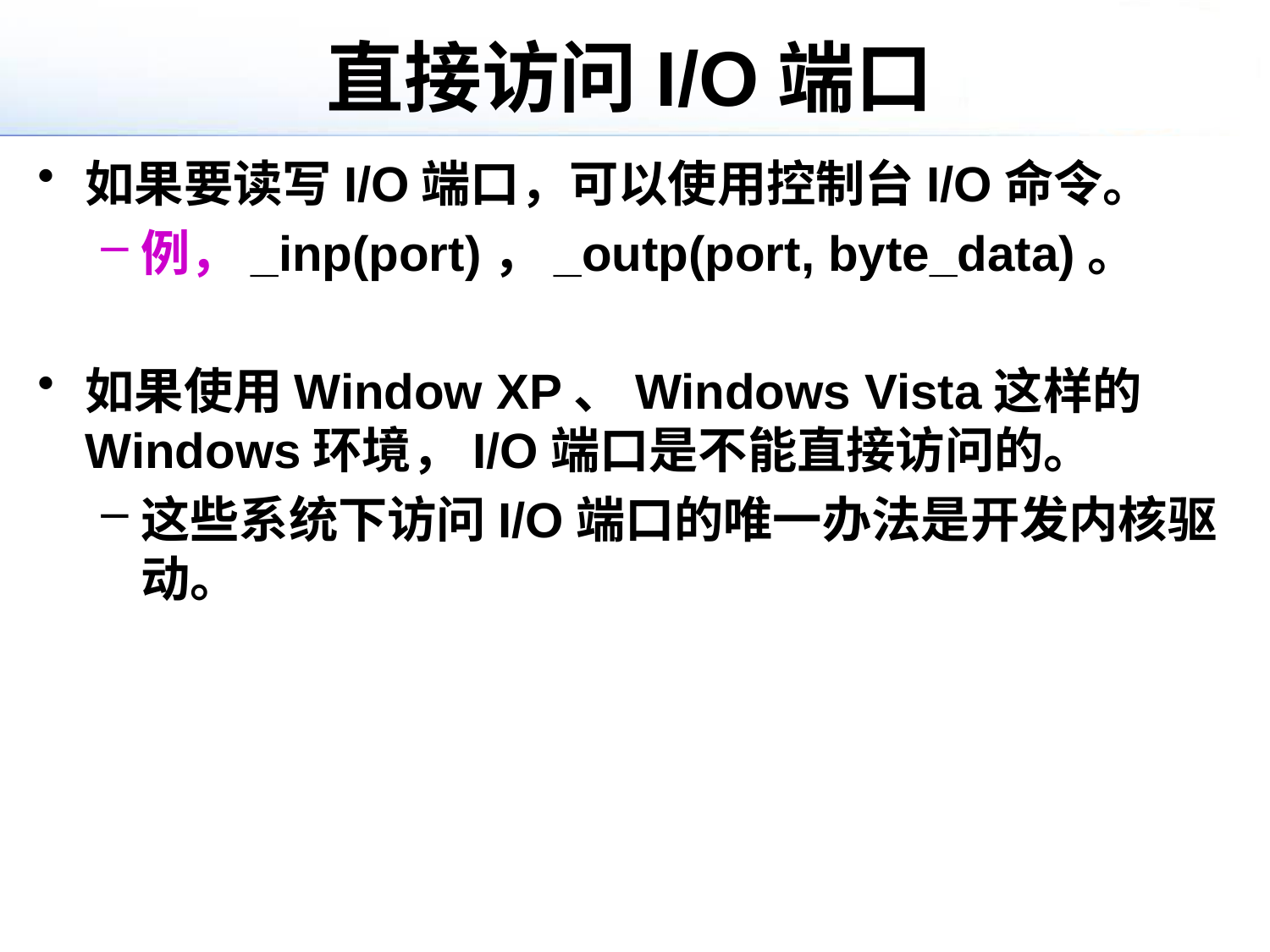

# 直接访问I/O端口
如果要读写I/O端口，可以使用控制台I/O命令。
例，_inp(port)，_outp(port, byte_data)。

如果使用Window XP、Windows Vista这样的Windows环境，I/O端口是不能直接访问的。
这些系统下访问I/O端口的唯一办法是开发内核驱动。